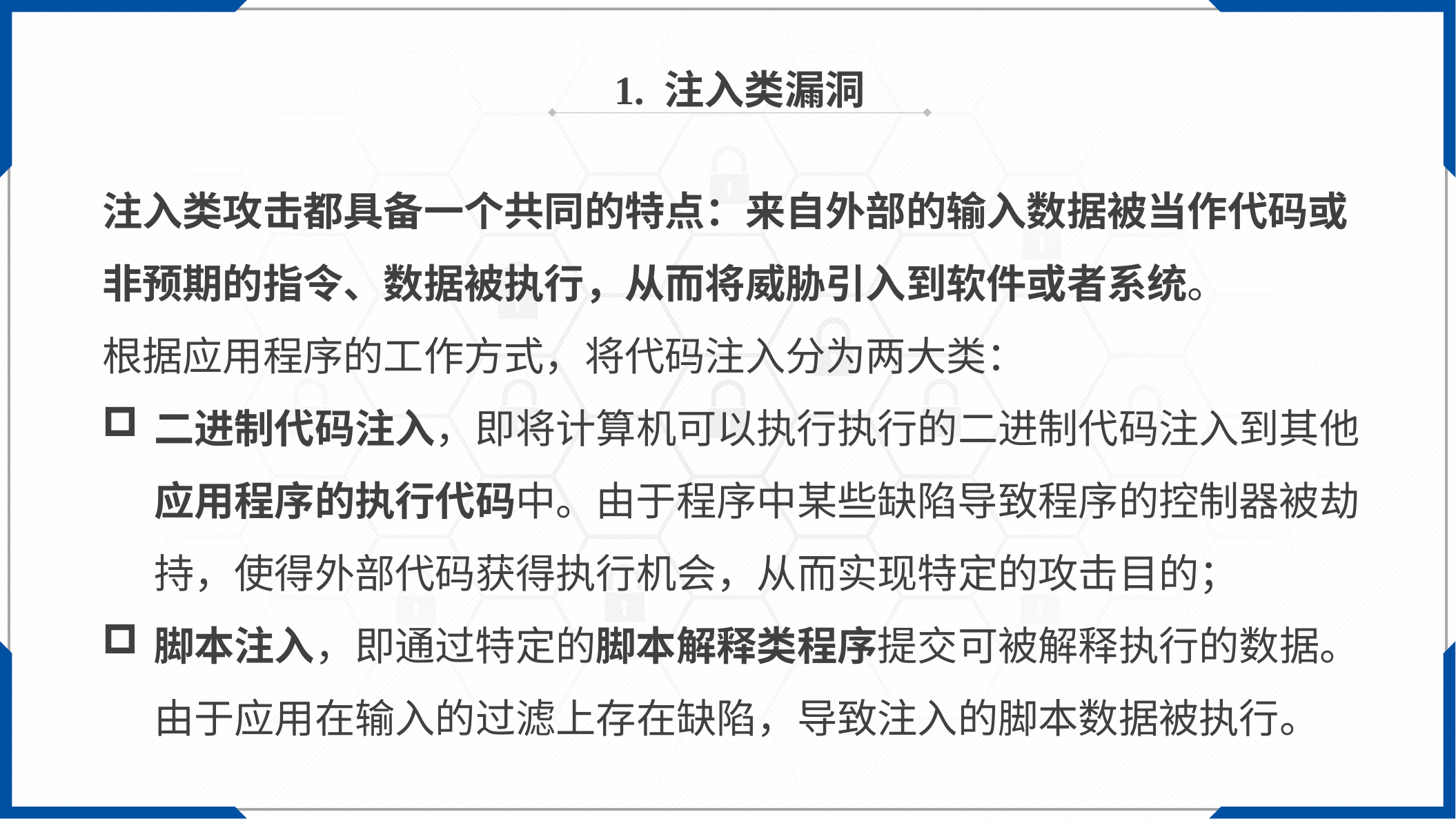

1. 注入类漏洞
注入类攻击都具备一个共同的特点：来自外部的输入数据被当作代码或非预期的指令、数据被执行，从而将威胁引入到软件或者系统。
根据应用程序的工作方式，将代码注入分为两大类：
二进制代码注入，即将计算机可以执行执行的二进制代码注入到其他应用程序的执行代码中。由于程序中某些缺陷导致程序的控制器被劫持，使得外部代码获得执行机会，从而实现特定的攻击目的；
脚本注入，即通过特定的脚本解释类程序提交可被解释执行的数据。由于应用在输入的过滤上存在缺陷，导致注入的脚本数据被执行。